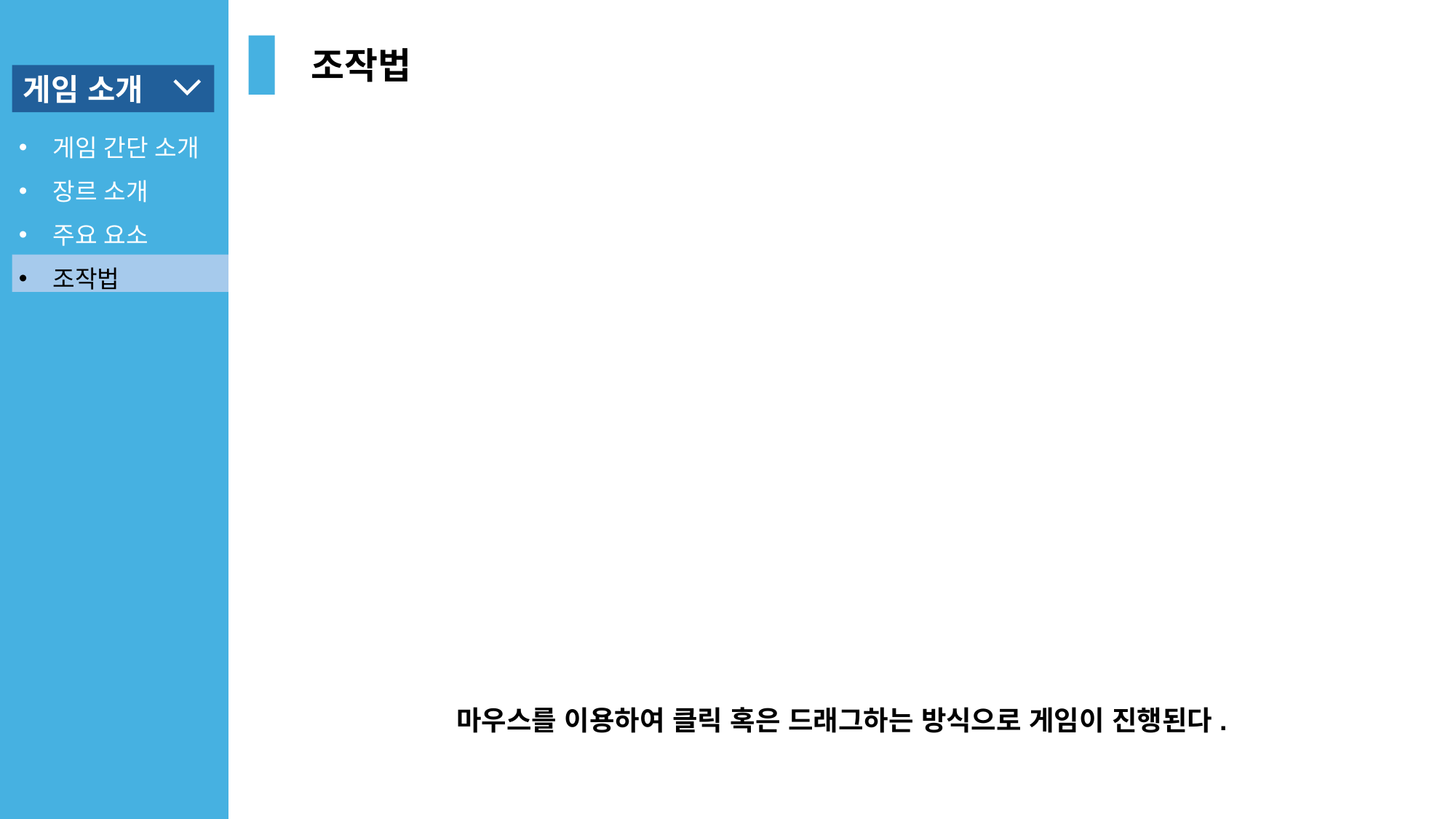

조작법
게임 소개

게임 간단 소개
장르 소개
주요 요소
조작법

마우스를 이용하여 클릭 혹은 드래그하는 방식으로 게임이 진행된다.